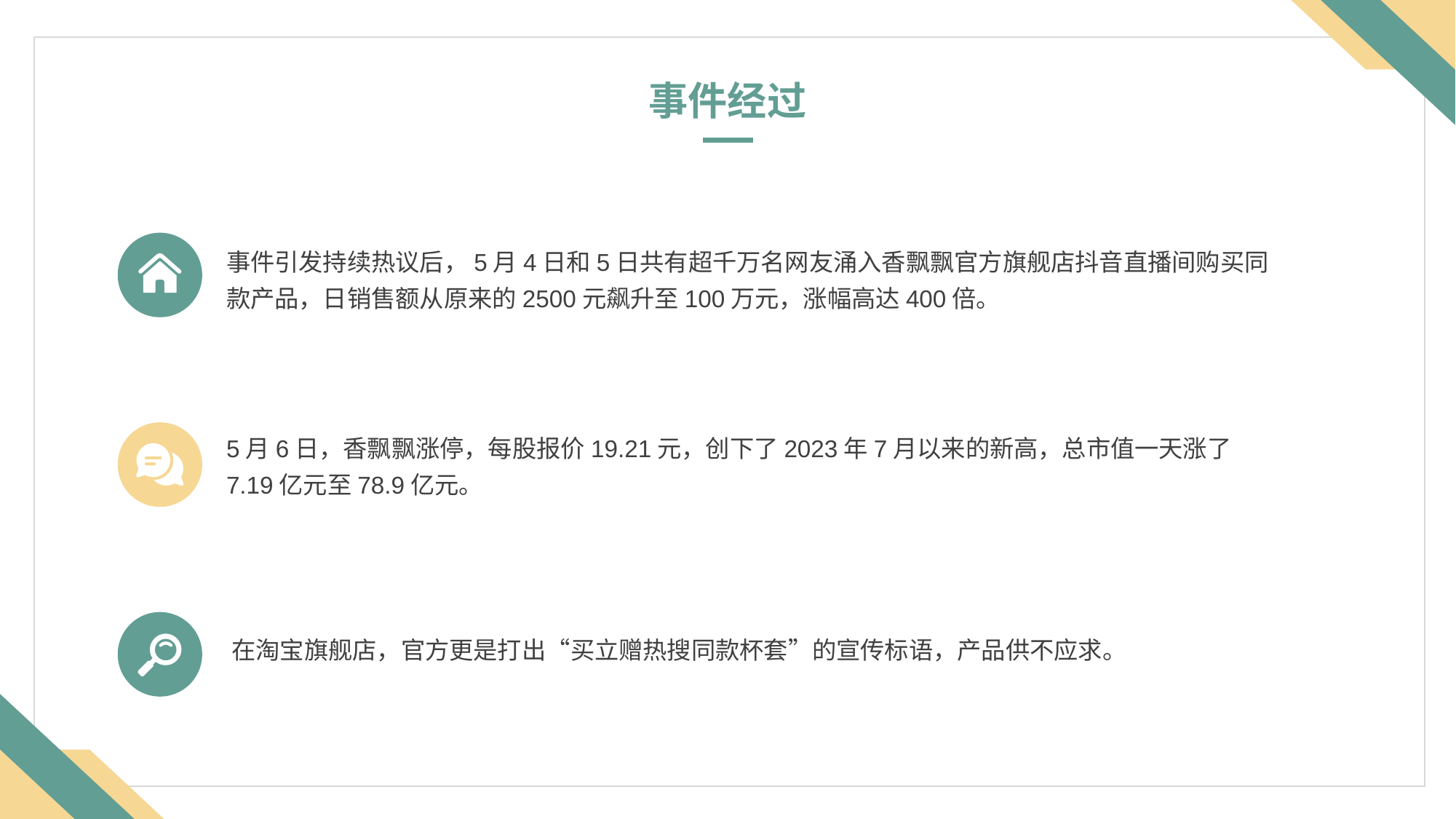

事件经过

事件引发持续热议后，5月4日和5日共有超千万名网友涌入香飘飘官方旗舰店抖音直播间购买同款产品，日销售额从原来的2500元飙升至100万元，涨幅高达400倍。

5月6日，香飘飘涨停，每股报价19.21元，创下了2023年7月以来的新高，总市值一天涨了7.19亿元至78.9亿元。

在淘宝旗舰店，官方更是打出“买立赠热搜同款杯套”的宣传标语，产品供不应求。